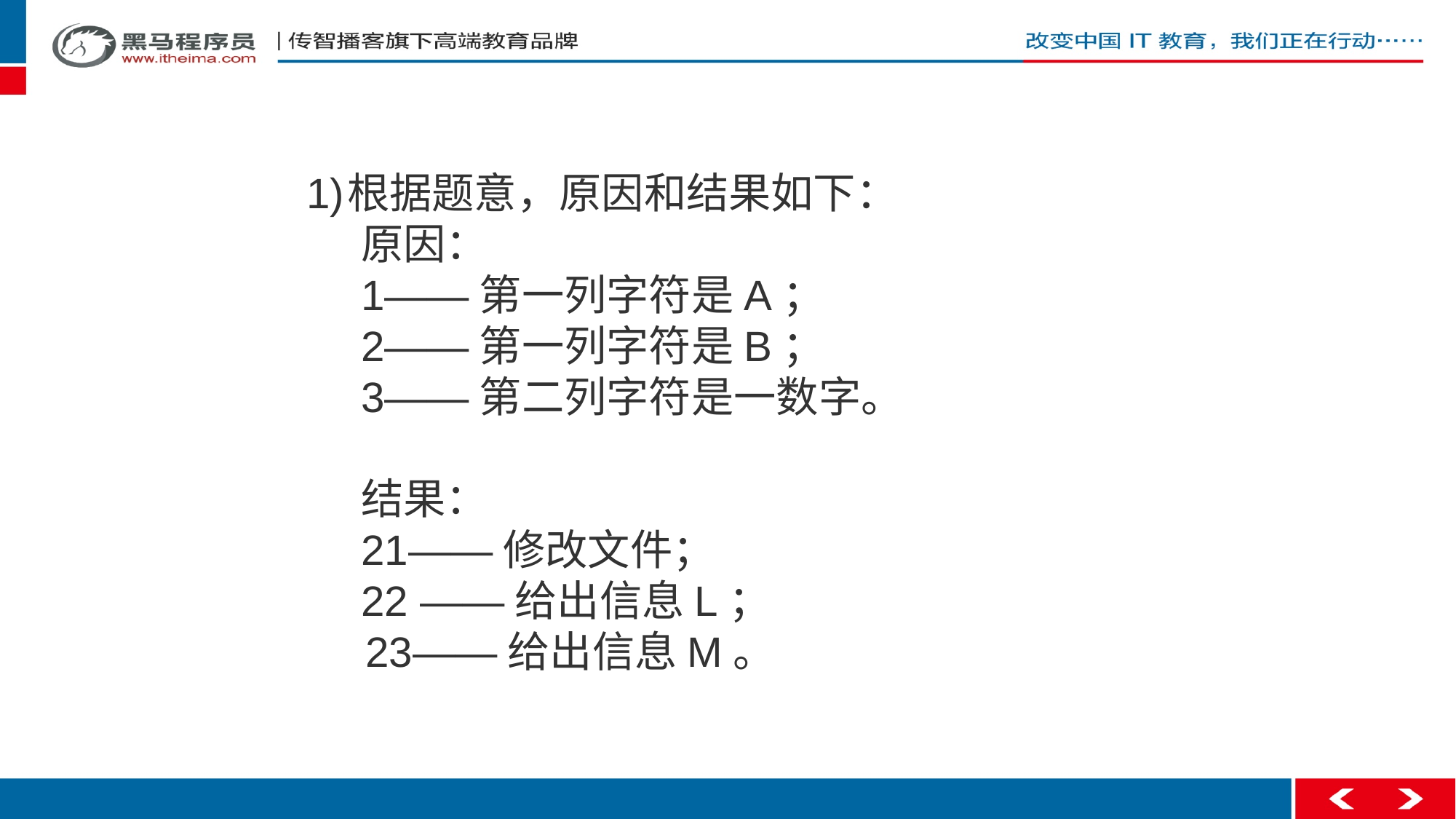

根据题意，原因和结果如下：
原因：
1——第一列字符是A；
2——第一列字符是B；
3——第二列字符是一数字。

结果：
21——修改文件；
22 ——给出信息L；
     23——给出信息M。